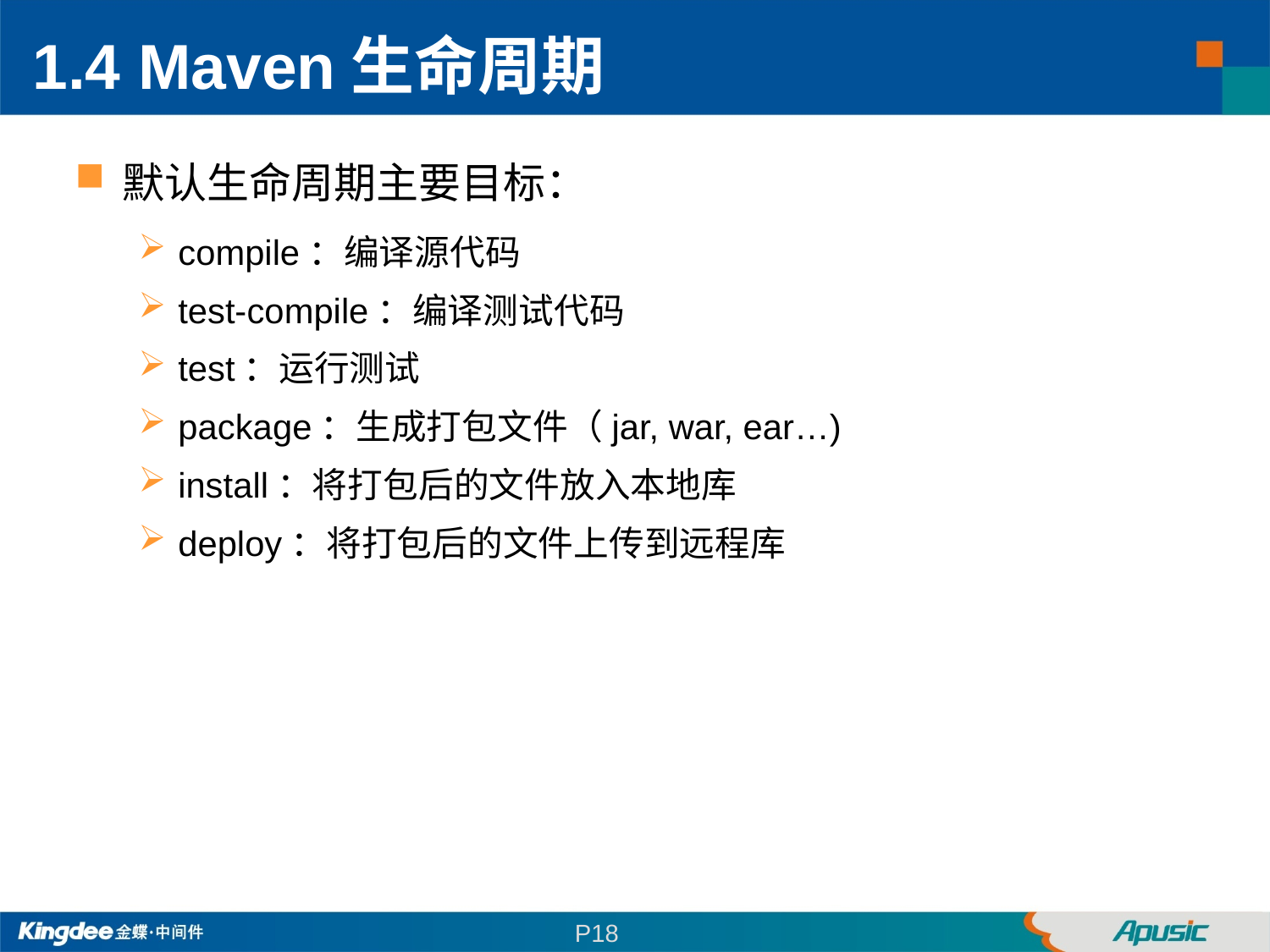

1.4 Maven生命周期
默认生命周期主要目标：
compile：编译源代码
test-compile：编译测试代码
test：运行测试
package：生成打包文件（jar, war, ear…)
install：将打包后的文件放入本地库
deploy：将打包后的文件上传到远程库